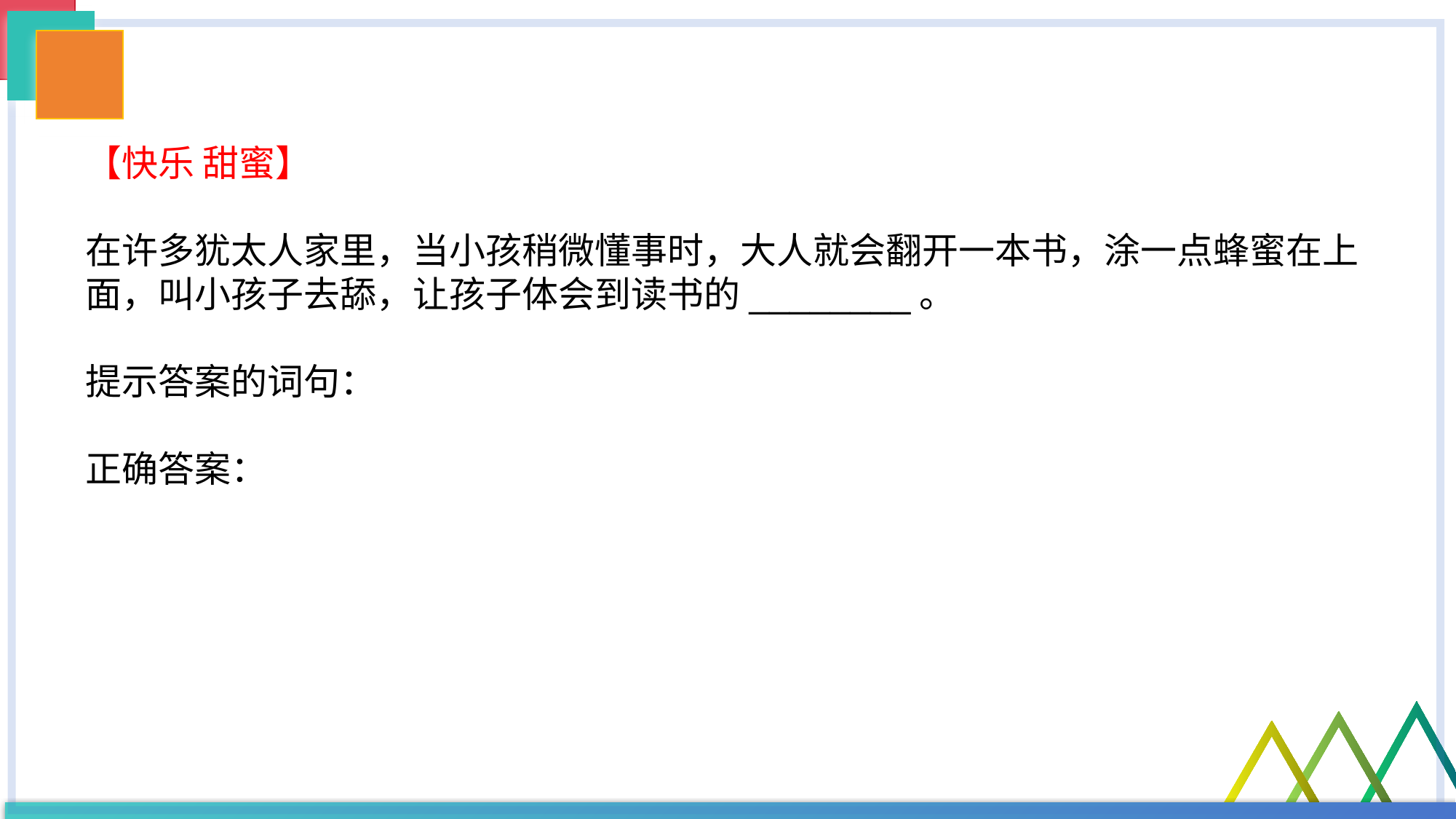

【快乐 甜蜜】

在许多犹太人家里，当小孩稍微懂事时，大人就会翻开一本书，涂一点蜂蜜在上面，叫小孩子去舔，让孩子体会到读书的________。

提示答案的词句：

正确答案：